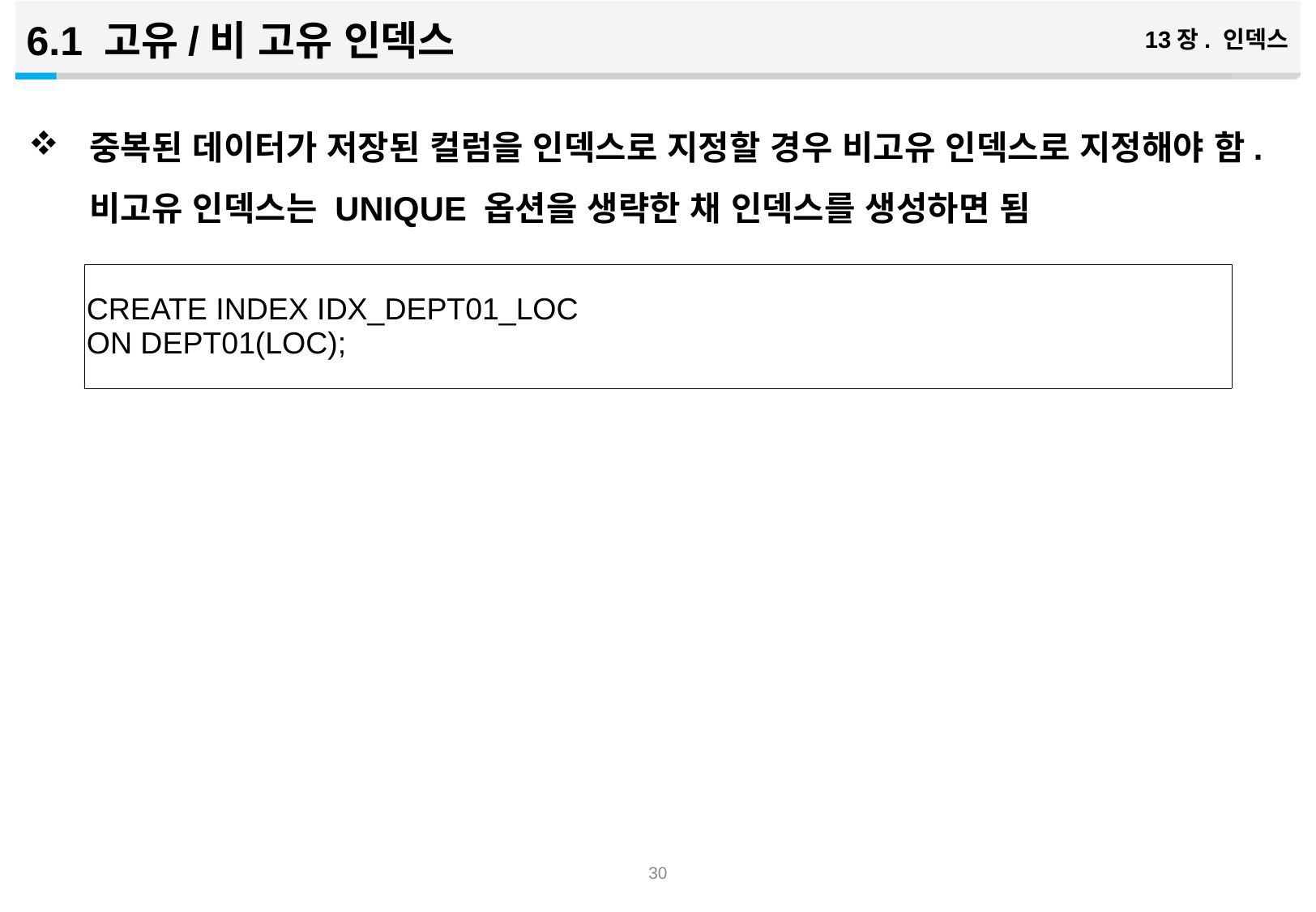

6.1 고유/비 고유 인덱스
13장. 인덱스
중복된 데이터가 저장된 컬럼을 인덱스로 지정할 경우 비고유 인덱스로 지정해야 함. 비고유 인덱스는 UNIQUE 옵션을 생략한 채 인덱스를 생성하면 됨
| CREATE INDEX IDX\_DEPT01\_LOC ON DEPT01(LOC); |
| --- |
30